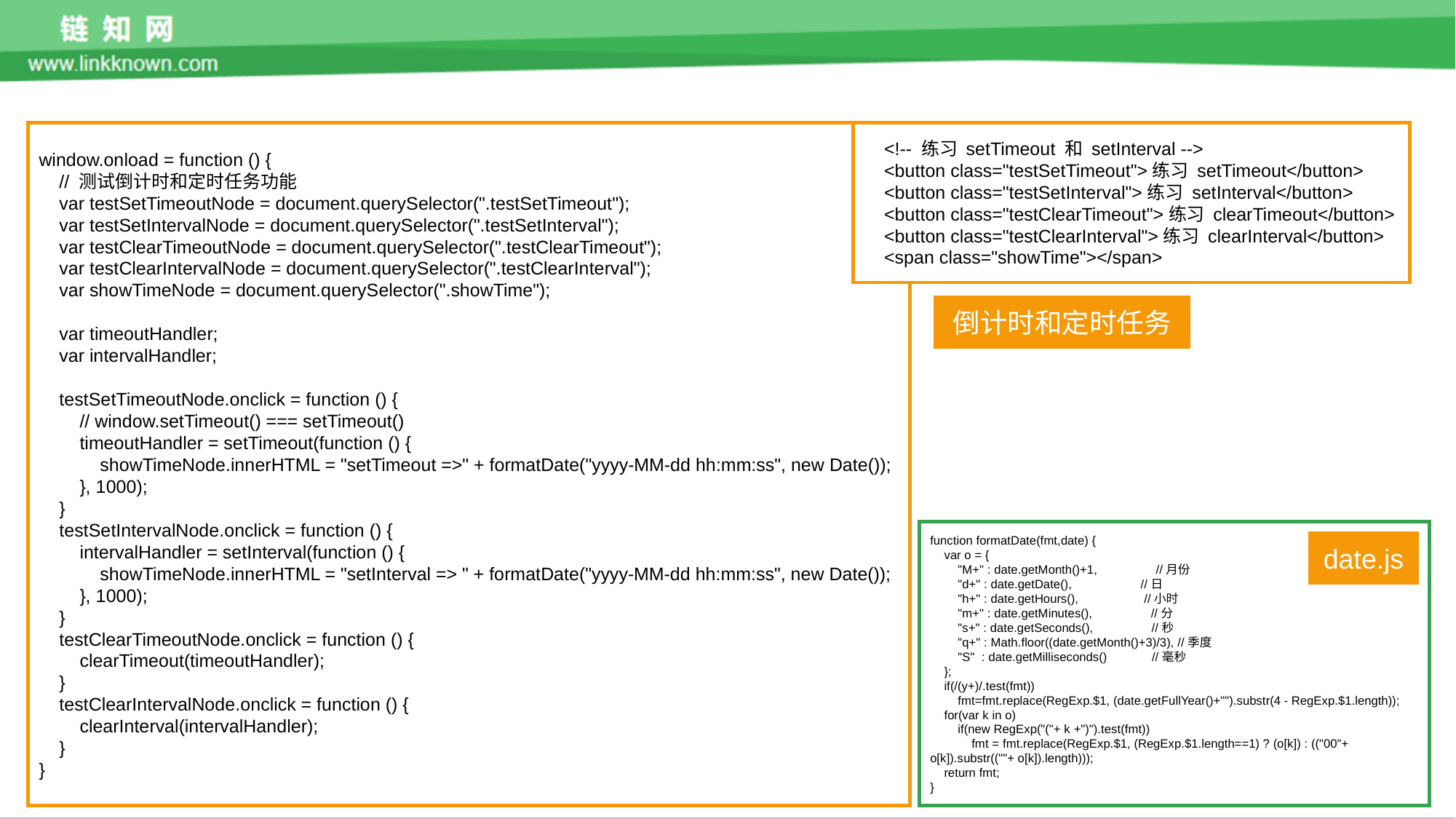

window.onload = function () {
    // 测试倒计时和定时任务功能
    var testSetTimeoutNode = document.querySelector(".testSetTimeout");
    var testSetIntervalNode = document.querySelector(".testSetInterval");
    var testClearTimeoutNode = document.querySelector(".testClearTimeout");
    var testClearIntervalNode = document.querySelector(".testClearInterval");
    var showTimeNode = document.querySelector(".showTime");

    var timeoutHandler;
    var intervalHandler;

    testSetTimeoutNode.onclick = function () {
        // window.setTimeout() === setTimeout()
        timeoutHandler = setTimeout(function () {
            showTimeNode.innerHTML = "setTimeout =>" + formatDate("yyyy-MM-dd hh:mm:ss", new Date());
        }, 1000);
    }
    testSetIntervalNode.onclick = function () {
        intervalHandler = setInterval(function () {
            showTimeNode.innerHTML = "setInterval => " + formatDate("yyyy-MM-dd hh:mm:ss", new Date());
        }, 1000);
    }
    testClearTimeoutNode.onclick = function () {
        clearTimeout(timeoutHandler);
    }
    testClearIntervalNode.onclick = function () {
        clearInterval(intervalHandler);
    }
}
    <!-- 练习 setTimeout 和 setInterval -->
    <button class="testSetTimeout">练习 setTimeout</button>
    <button class="testSetInterval">练习 setInterval</button>
    <button class="testClearTimeout">练习 clearTimeout</button>
    <button class="testClearInterval">练习 clearInterval</button>
    <span class="showTime"></span>
倒计时和定时任务
function formatDate(fmt,date) {
    var o = {
        "M+" : date.getMonth()+1,                 //月份
        "d+" : date.getDate(),                    //日
        "h+" : date.getHours(),                   //小时
        "m+" : date.getMinutes(),                 //分
        "s+" : date.getSeconds(),                 //秒
        "q+" : Math.floor((date.getMonth()+3)/3), //季度
        "S"  : date.getMilliseconds()             //毫秒
    };
    if(/(y+)/.test(fmt))
        fmt=fmt.replace(RegExp.$1, (date.getFullYear()+"").substr(4 - RegExp.$1.length));
    for(var k in o)
        if(new RegExp("("+ k +")").test(fmt))
            fmt = fmt.replace(RegExp.$1, (RegExp.$1.length==1) ? (o[k]) : (("00"+ o[k]).substr((""+ o[k]).length)));
    return fmt;
}
date.js